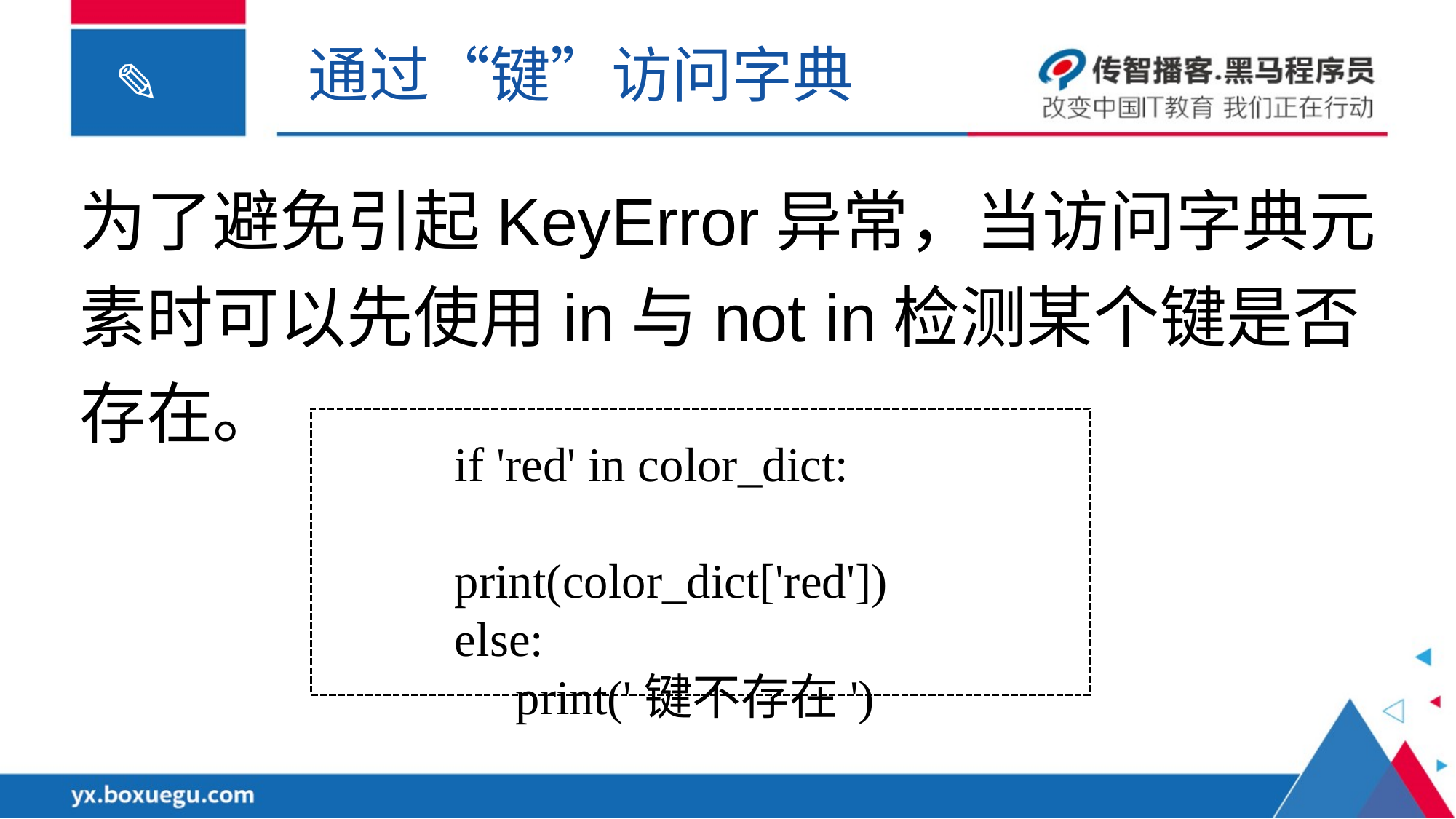

通过“键”访问字典
为了避免引起KeyError异常，当访问字典元素时可以先使用in与not in检测某个键是否存在。

if 'red' in color_dict:
     print(color_dict['red'])
else:
     print('键不存在')